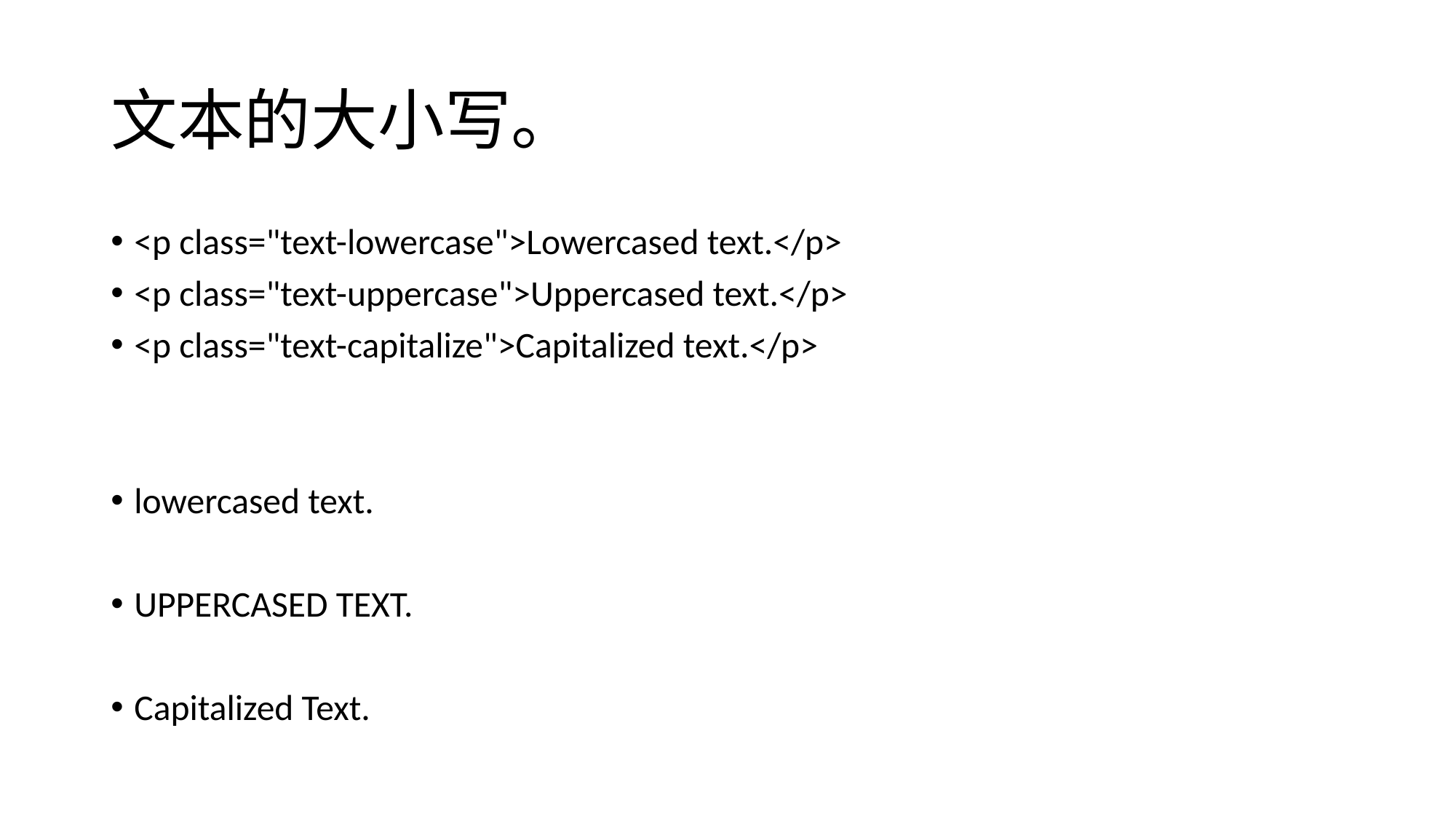

# 文本的大小写。
<p class="text-lowercase">Lowercased text.</p>
<p class="text-uppercase">Uppercased text.</p>
<p class="text-capitalize">Capitalized text.</p>

lowercased text.

UPPERCASED TEXT.

Capitalized Text.